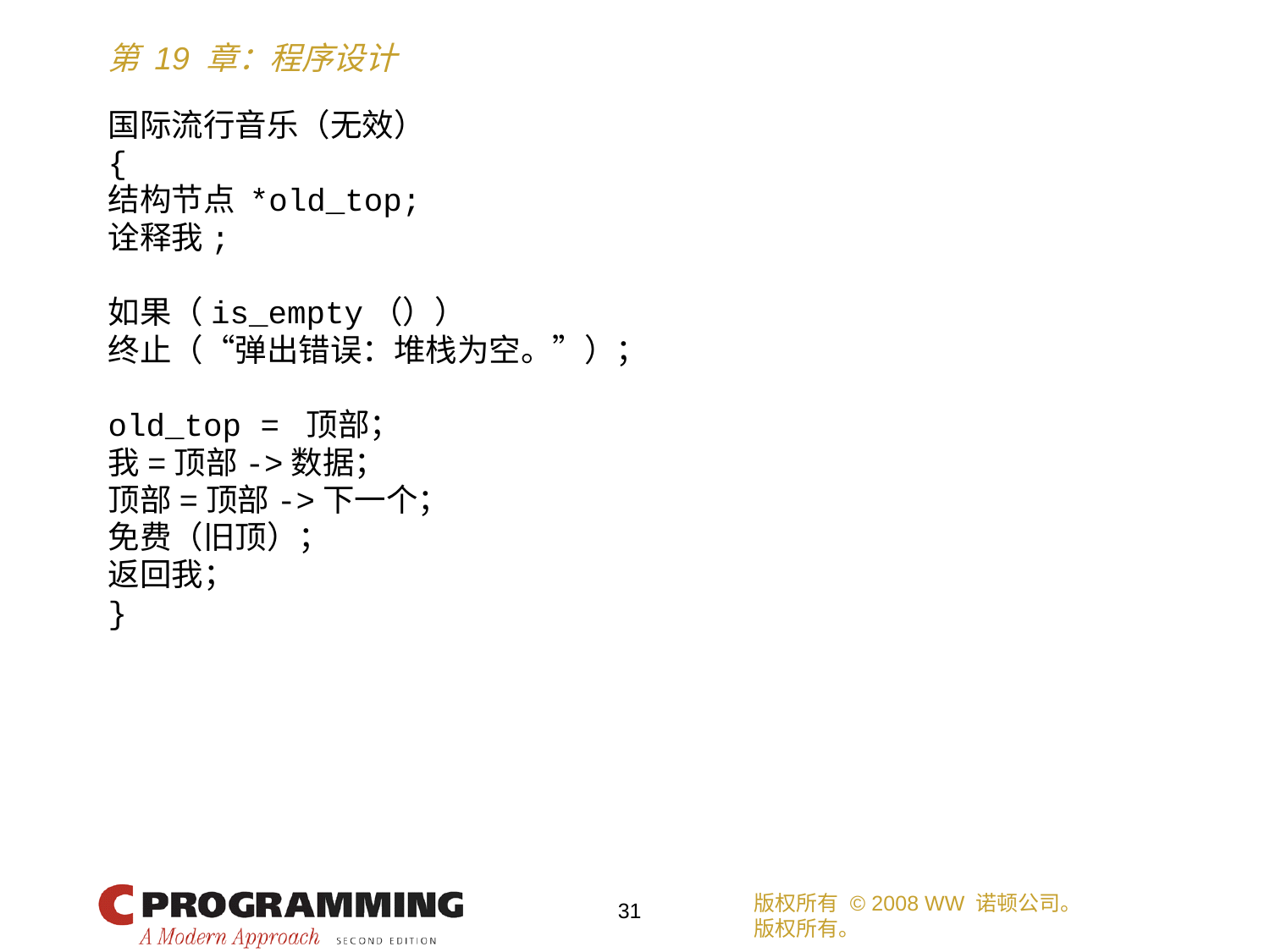

国际流行音乐（无效）
{
结构节点 *old_top;
诠释我;

如果（is_empty（））
终止（“弹出错误：堆栈为空。”）；

old_top = 顶部；
我=顶部->数据；
顶部=顶部->下一个；
免费（旧顶）；
返回我；
}
版权所有 © 2008 WW 诺顿公司。
版权所有。
31